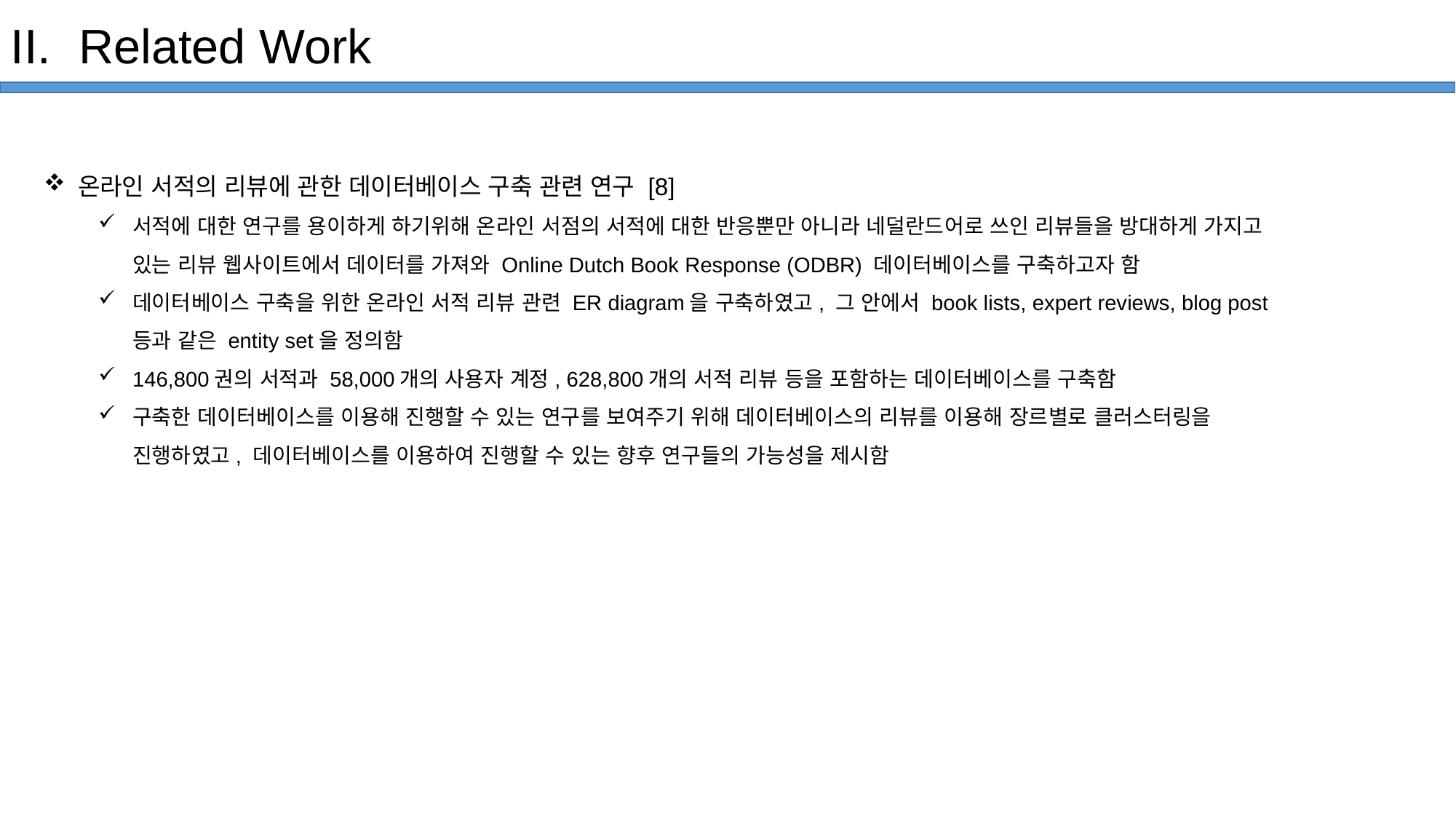

Related Work

온라인 서적의 리뷰에 관한 데이터베이스 구축 관련 연구 [8]
서적에 대한 연구를 용이하게 하기위해 온라인 서점의 서적에 대한 반응뿐만 아니라 네덜란드어로 쓰인 리뷰들을 방대하게 가지고 있는 리뷰 웹사이트에서 데이터를 가져와 Online Dutch Book Response (ODBR) 데이터베이스를 구축하고자 함
데이터베이스 구축을 위한 온라인 서적 리뷰 관련 ER diagram을 구축하였고, 그 안에서 book lists, expert reviews, blog post 등과 같은 entity set을 정의함
146,800권의 서적과 58,000개의 사용자 계정, 628,800개의 서적 리뷰 등을 포함하는 데이터베이스를 구축함
구축한 데이터베이스를 이용해 진행할 수 있는 연구를 보여주기 위해 데이터베이스의 리뷰를 이용해 장르별로 클러스터링을 진행하였고, 데이터베이스를 이용하여 진행할 수 있는 향후 연구들의 가능성을 제시함